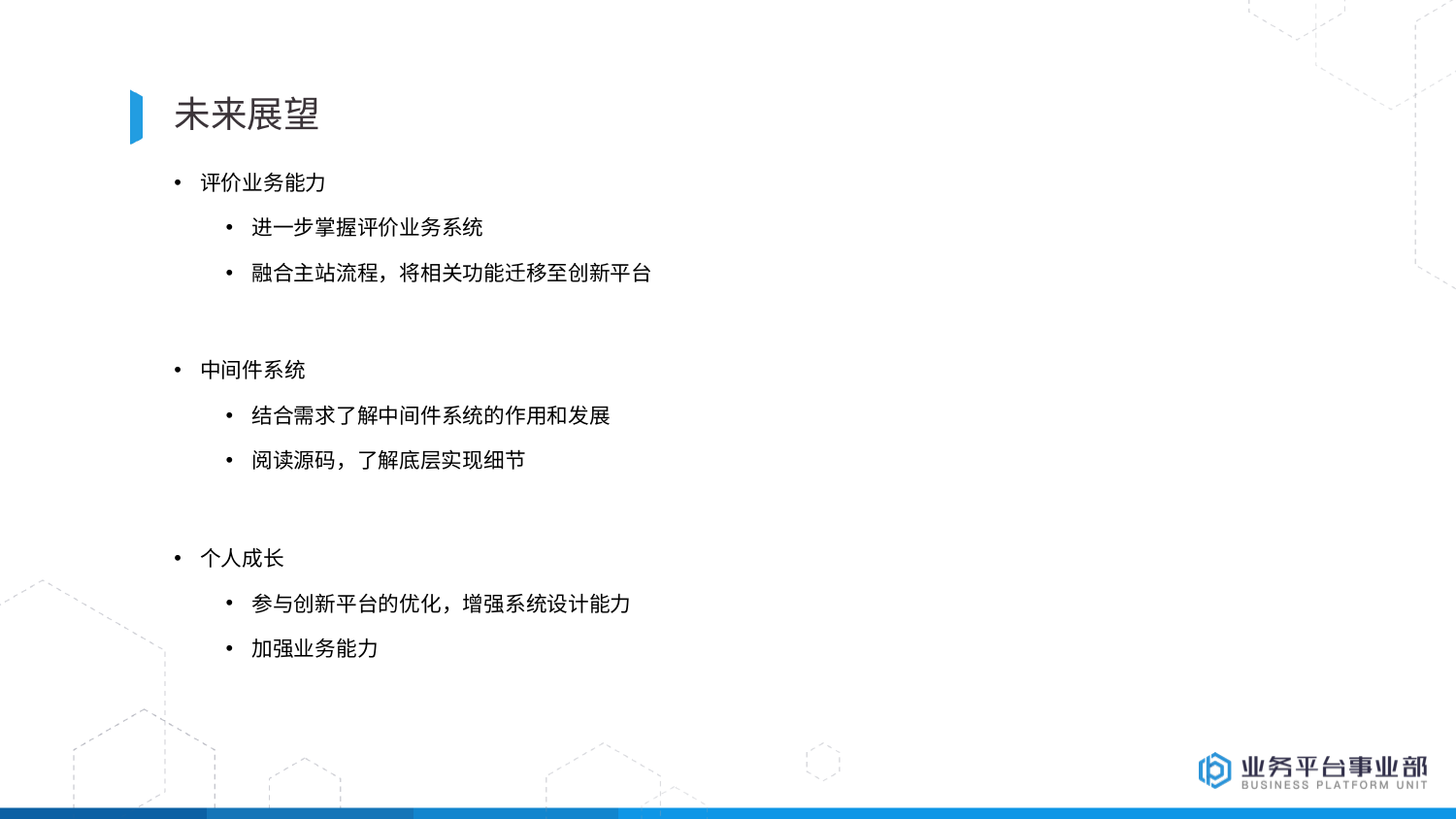

# 未来展望
评价业务能力
进一步掌握评价业务系统
融合主站流程，将相关功能迁移至创新平台

中间件系统
结合需求了解中间件系统的作用和发展
阅读源码，了解底层实现细节

个人成长
参与创新平台的优化，增强系统设计能力
加强业务能力